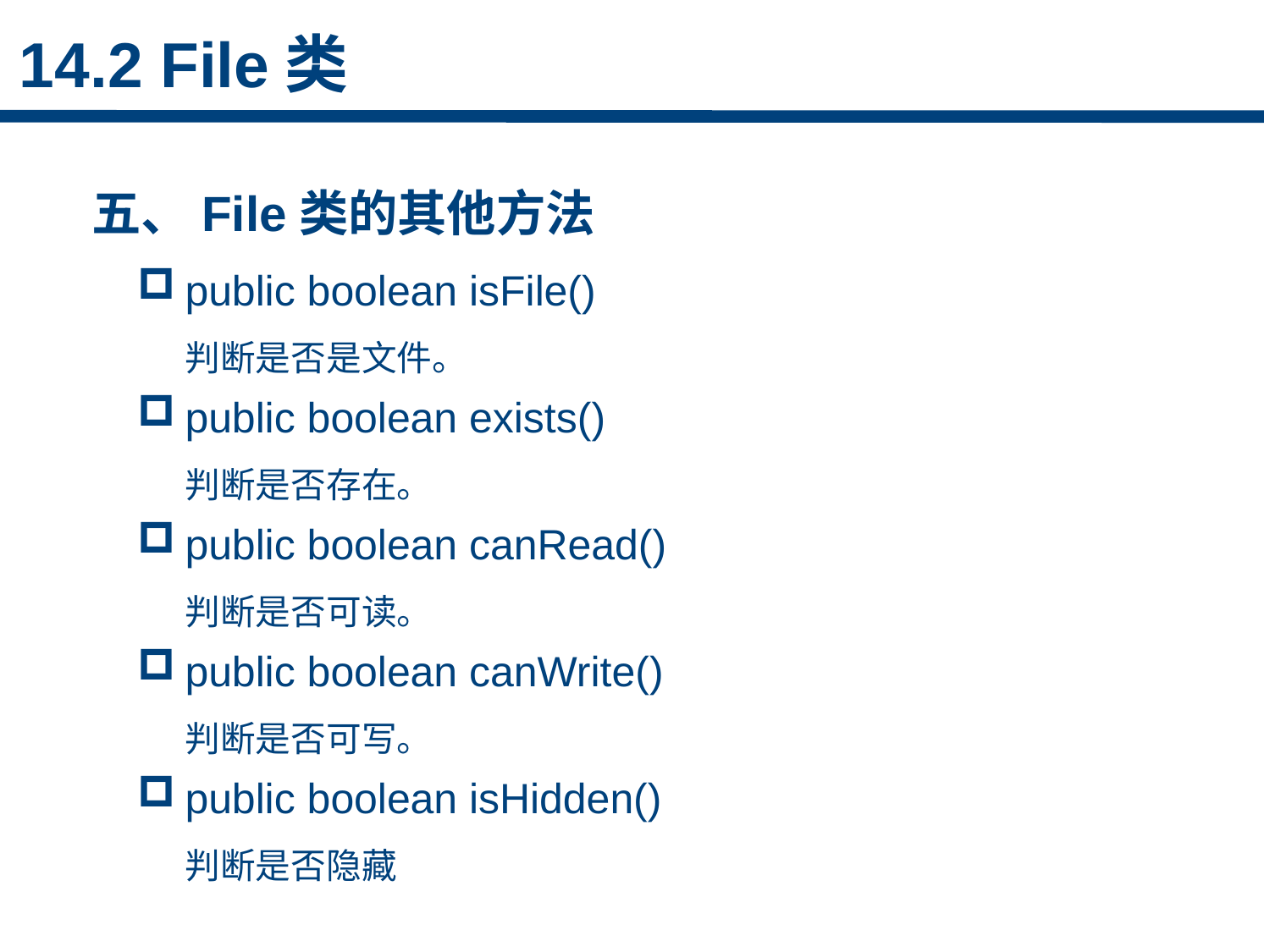

14.2 File类
五、File类的其他方法
public boolean isFile()
     判断是否是文件。
public boolean exists()
     判断是否存在。
public boolean canRead()
     判断是否可读。
public boolean canWrite()
     判断是否可写。
public boolean isHidden()
     判断是否隐藏
点击添加文本
点击添加文本
点击添加文本
点击添加文本